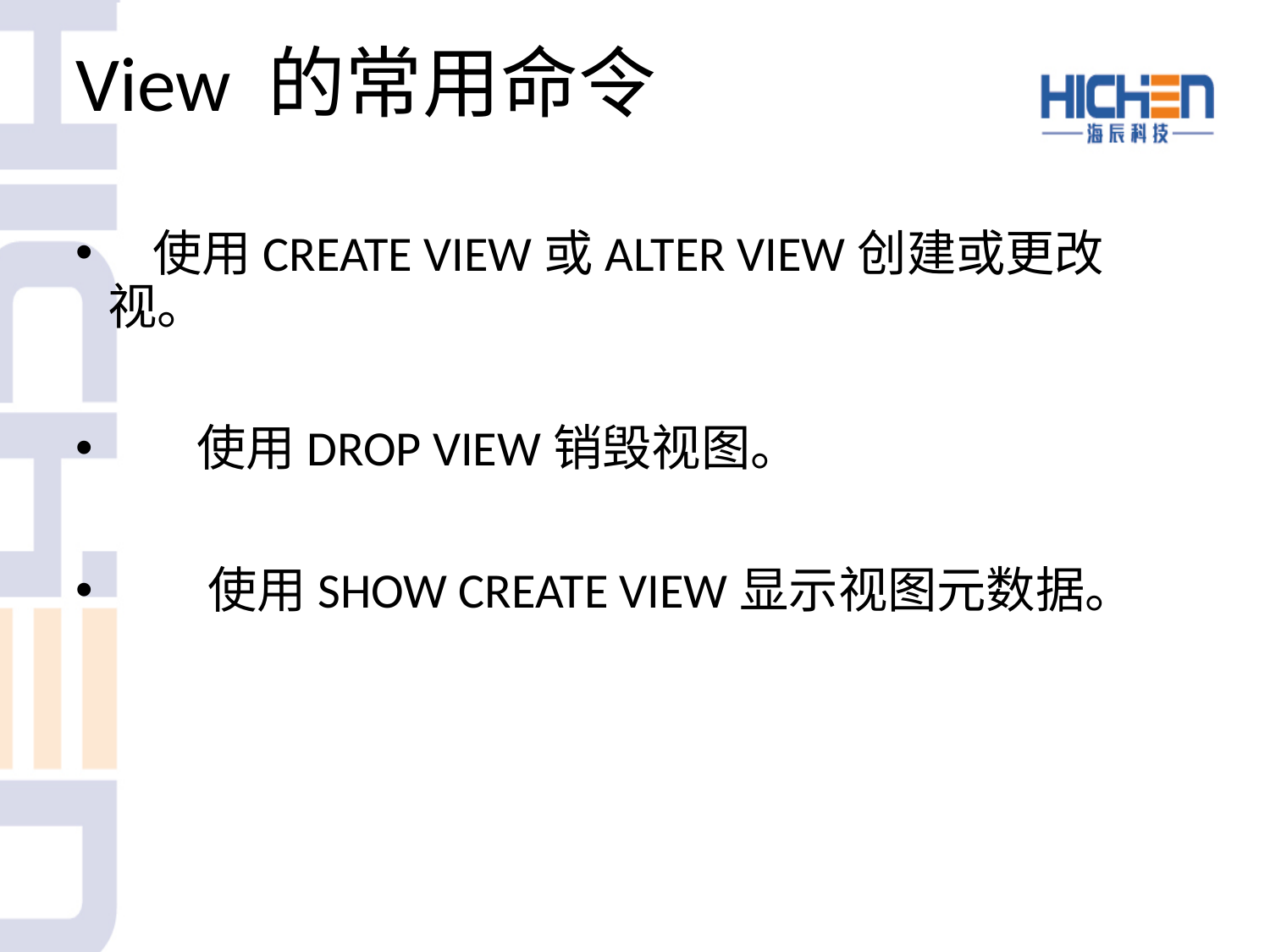

# View 的常用命令
   使用CREATE VIEW或ALTER VIEW创建或更改视。

       使用DROP VIEW销毁视图。

        使用SHOW CREATE VIEW显示视图元数据。